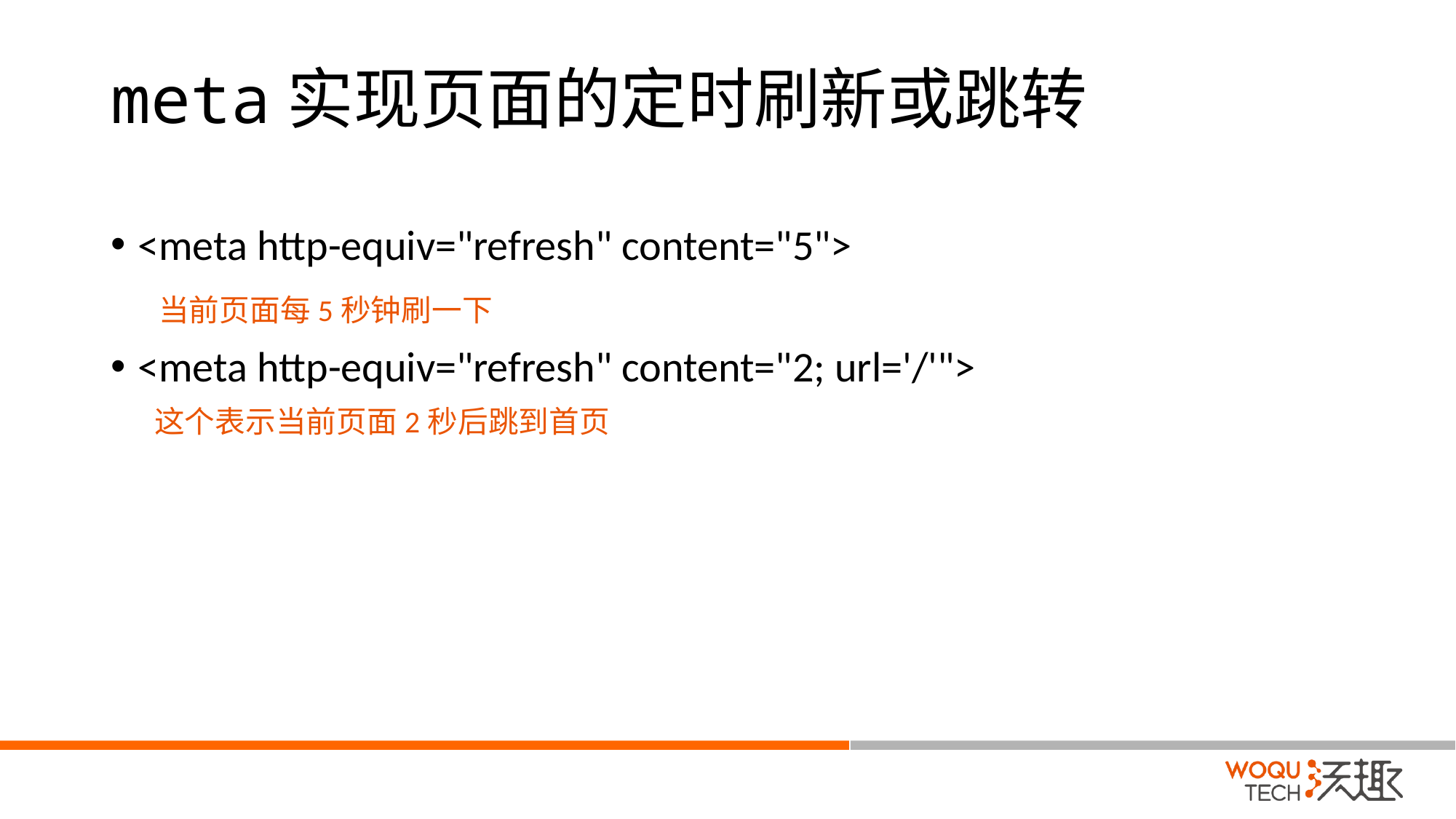

# meta实现页面的定时刷新或跳转
<meta http-equiv="refresh" content="5">
    当前页面每5秒钟刷一下
<meta http-equiv="refresh" content="2; url='/'">
      这个表示当前页面2秒后跳到首页
10